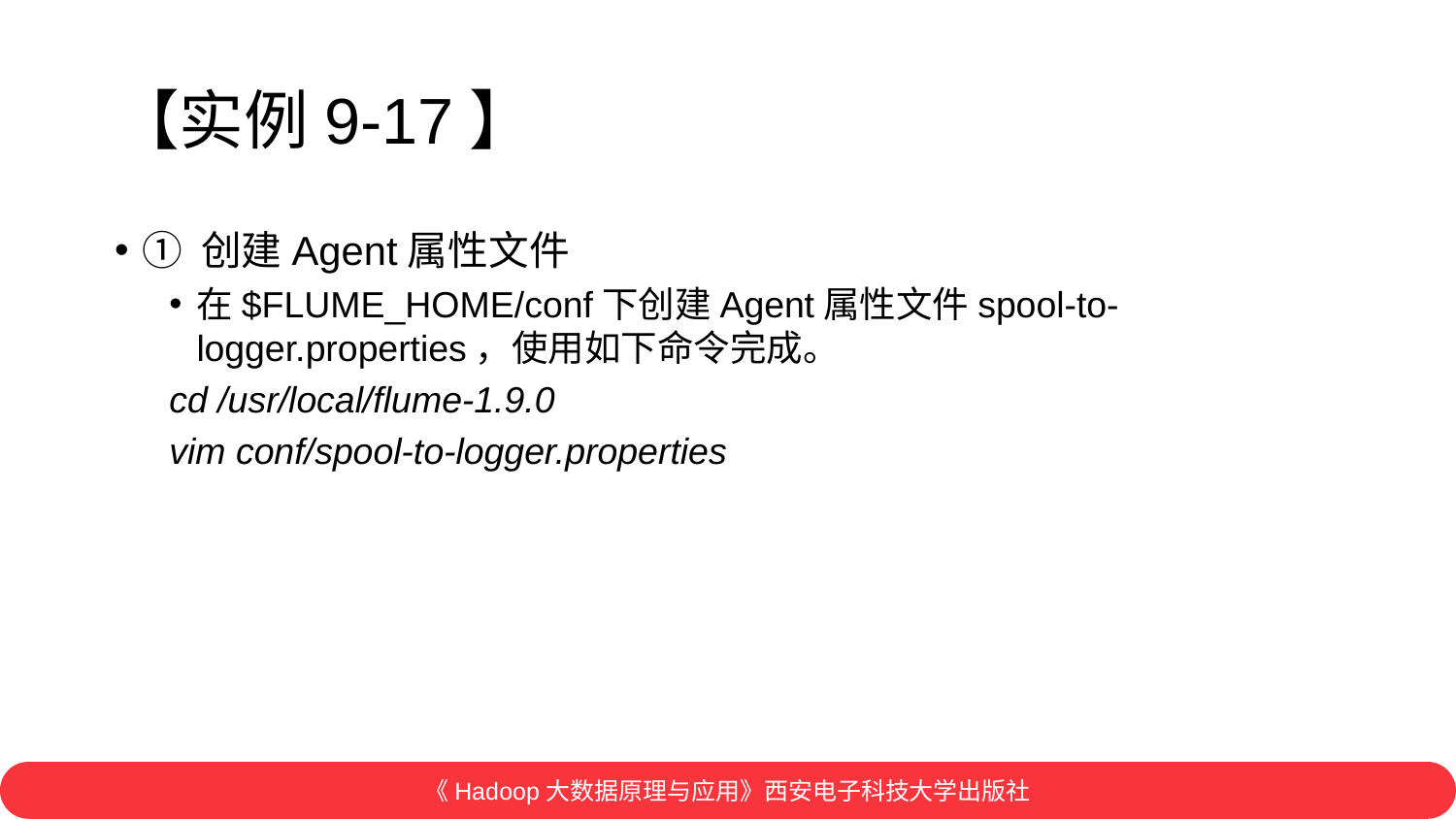

# 【实例9-17】
① 创建Agent属性文件
在$FLUME_HOME/conf下创建Agent属性文件spool-to-logger.properties，使用如下命令完成。
cd /usr/local/flume-1.9.0
vim conf/spool-to-logger.properties